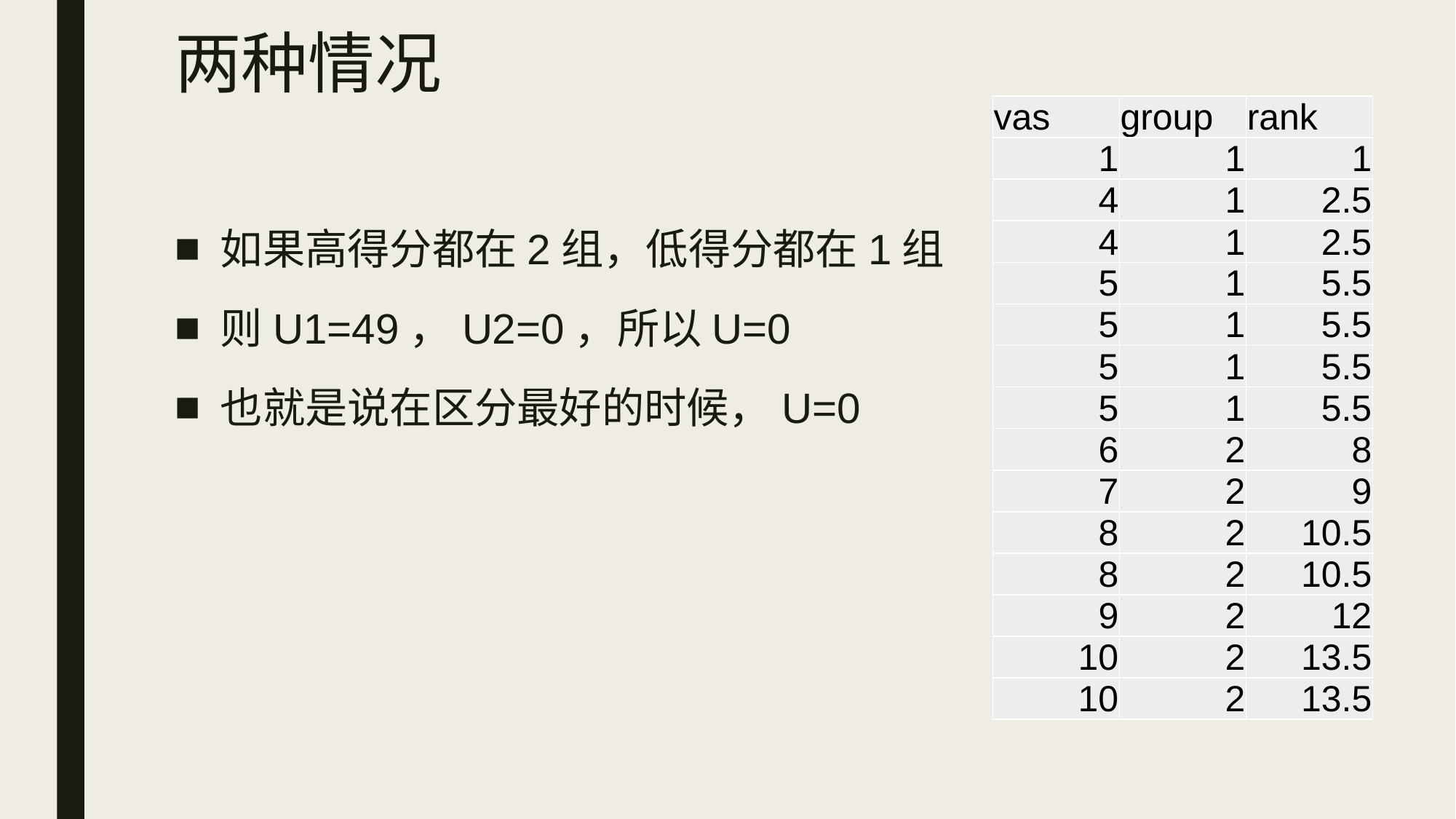

# 两种情况
| vas | group | rank |
| --- | --- | --- |
| 1 | 1 | 1 |
| 4 | 1 | 2.5 |
| 4 | 1 | 2.5 |
| 5 | 1 | 5.5 |
| 5 | 1 | 5.5 |
| 5 | 1 | 5.5 |
| 5 | 1 | 5.5 |
| 6 | 2 | 8 |
| 7 | 2 | 9 |
| 8 | 2 | 10.5 |
| 8 | 2 | 10.5 |
| 9 | 2 | 12 |
| 10 | 2 | 13.5 |
| 10 | 2 | 13.5 |
如果高得分都在2组，低得分都在1组
则U1=49，U2=0，所以U=0
也就是说在区分最好的时候，U=0